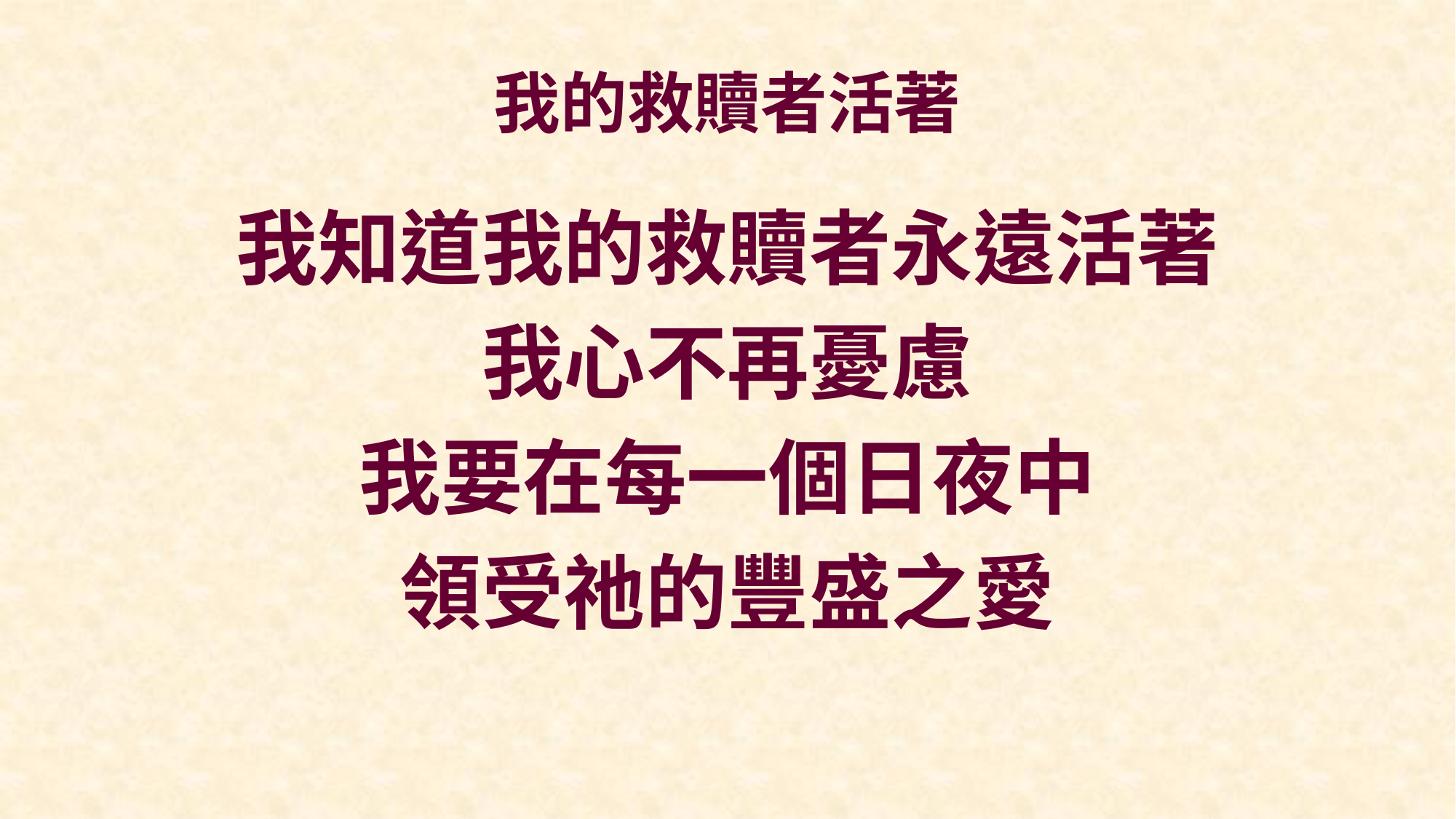

# 我的救贖者活著
我知道我的救贖者永遠活著
我心不再憂慮
我要在每一個日夜中
領受祂的豐盛之愛